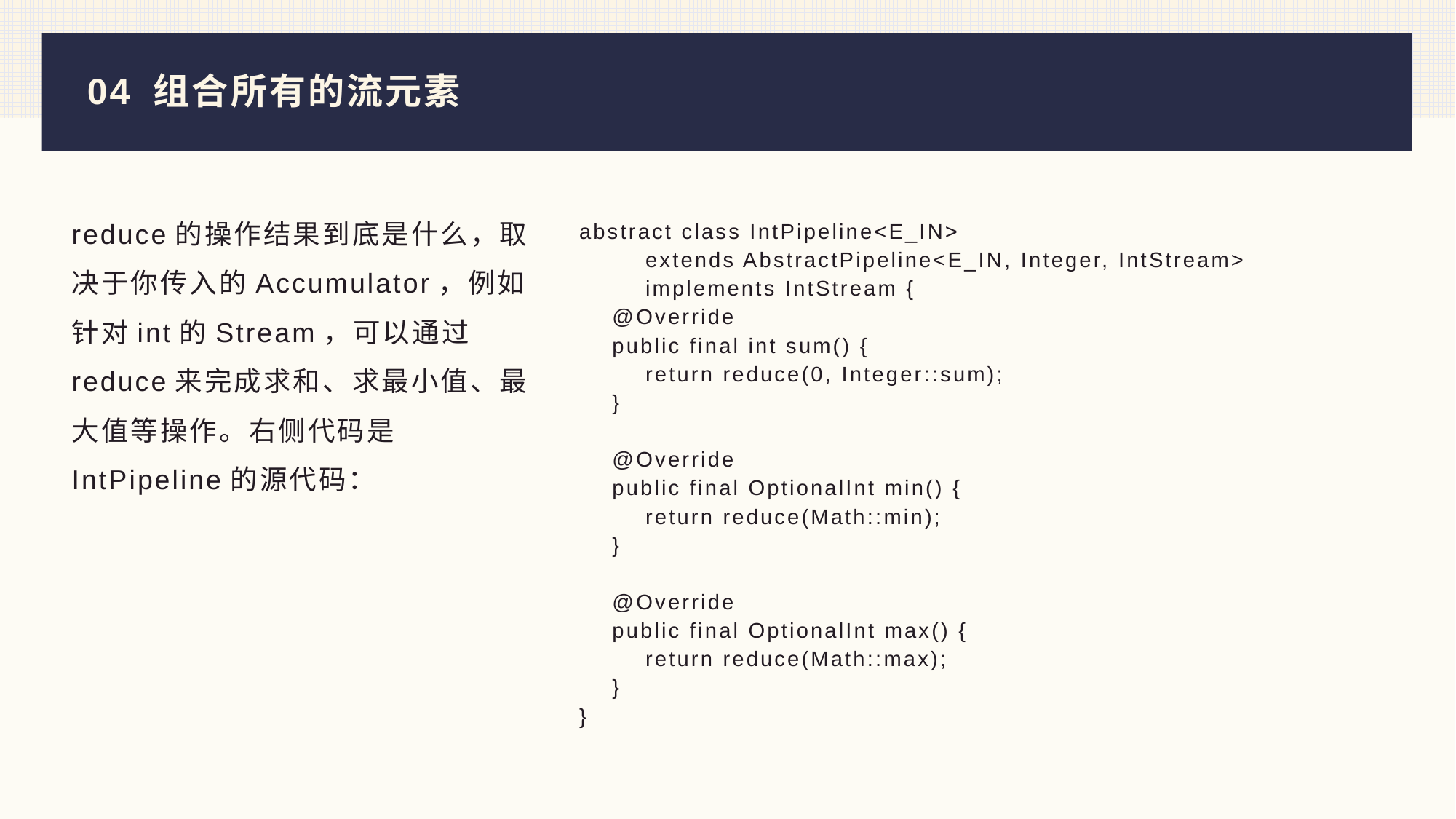

# 04 组合所有的流元素
reduce的操作结果到底是什么，取决于你传入的Accumulator，例如针对int的Stream，可以通过reduce来完成求和、求最小值、最大值等操作。右侧代码是IntPipeline的源代码：

abstract class IntPipeline<E_IN>
        extends AbstractPipeline<E_IN, Integer, IntStream>
        implements IntStream {
    @Override
    public final int sum() {
        return reduce(0, Integer::sum);
    }

    @Override
    public final OptionalInt min() {
        return reduce(Math::min);
    }

    @Override
    public final OptionalInt max() {
        return reduce(Math::max);
    }
}